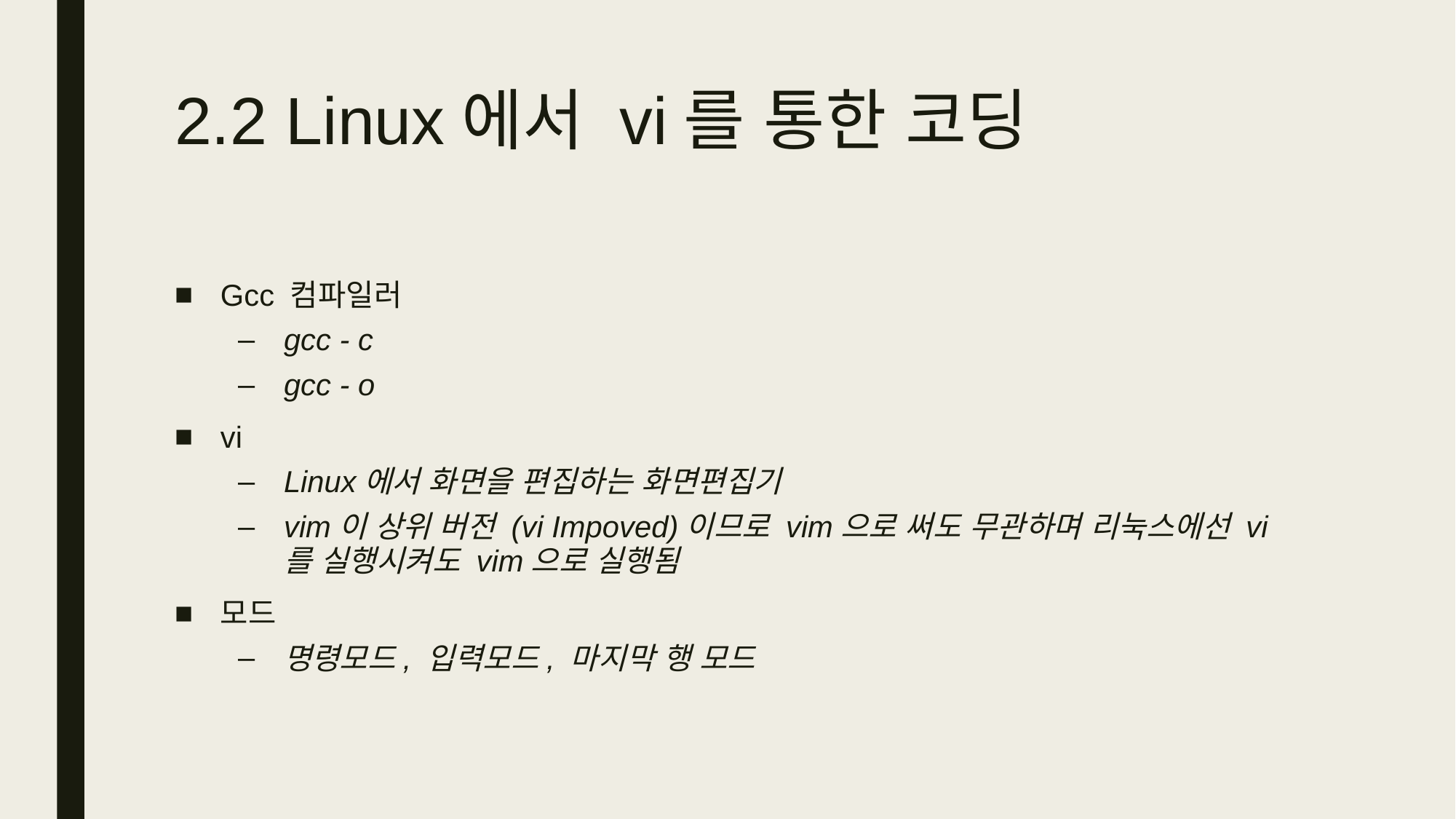

# 2.2 Linux에서 vi를 통한 코딩
Gcc 컴파일러
gcc - c
gcc - o
vi
Linux에서 화면을 편집하는 화면편집기
vim이 상위 버전 (vi Impoved)이므로 vim으로 써도 무관하며 리눅스에선 vi를 실행시켜도 vim으로 실행됨
모드
명령모드, 입력모드, 마지막 행 모드